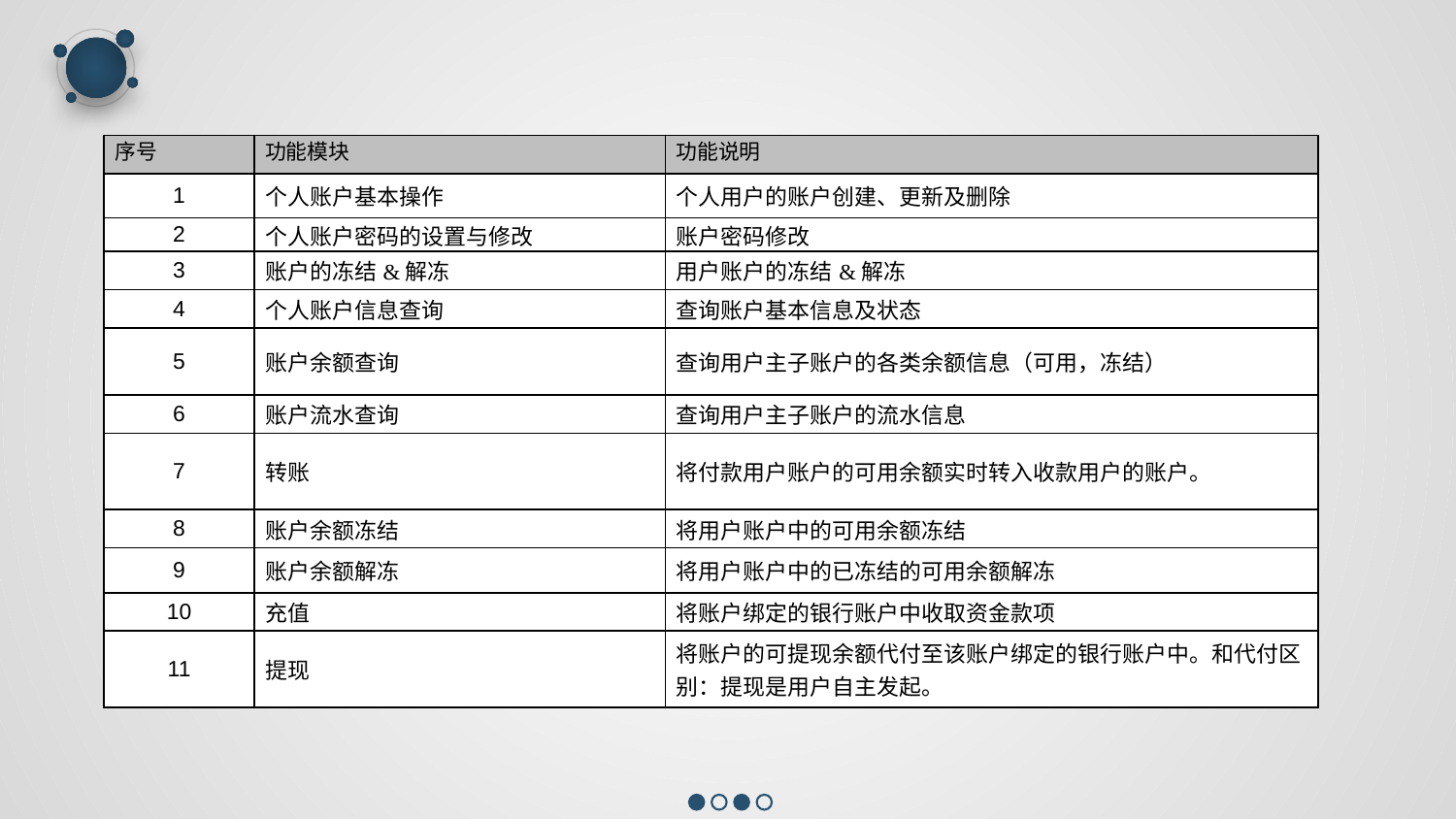

| 序号 | 功能模块 | 功能说明 |
| --- | --- | --- |
| 1 | 个人账户基本操作 | 个人用户的账户创建、更新及删除 |
| 2 | 个人账户密码的设置与修改 | 账户密码修改 |
| 3 | 账户的冻结&解冻 | 用户账户的冻结&解冻 |
| 4 | 个人账户信息查询 | 查询账户基本信息及状态 |
| 5 | 账户余额查询 | 查询用户主子账户的各类余额信息（可用，冻结） |
| 6 | 账户流水查询 | 查询用户主子账户的流水信息 |
| 7 | 转账 | 将付款用户账户的可用余额实时转入收款用户的账户。 |
| 8 | 账户余额冻结 | 将用户账户中的可用余额冻结 |
| 9 | 账户余额解冻 | 将用户账户中的已冻结的可用余额解冻 |
| 10 | 充值 | 将账户绑定的银行账户中收取资金款项 |
| 11 | 提现 | 将账户的可提现余额代付至该账户绑定的银行账户中。和代付区别：提现是用户自主发起。 |